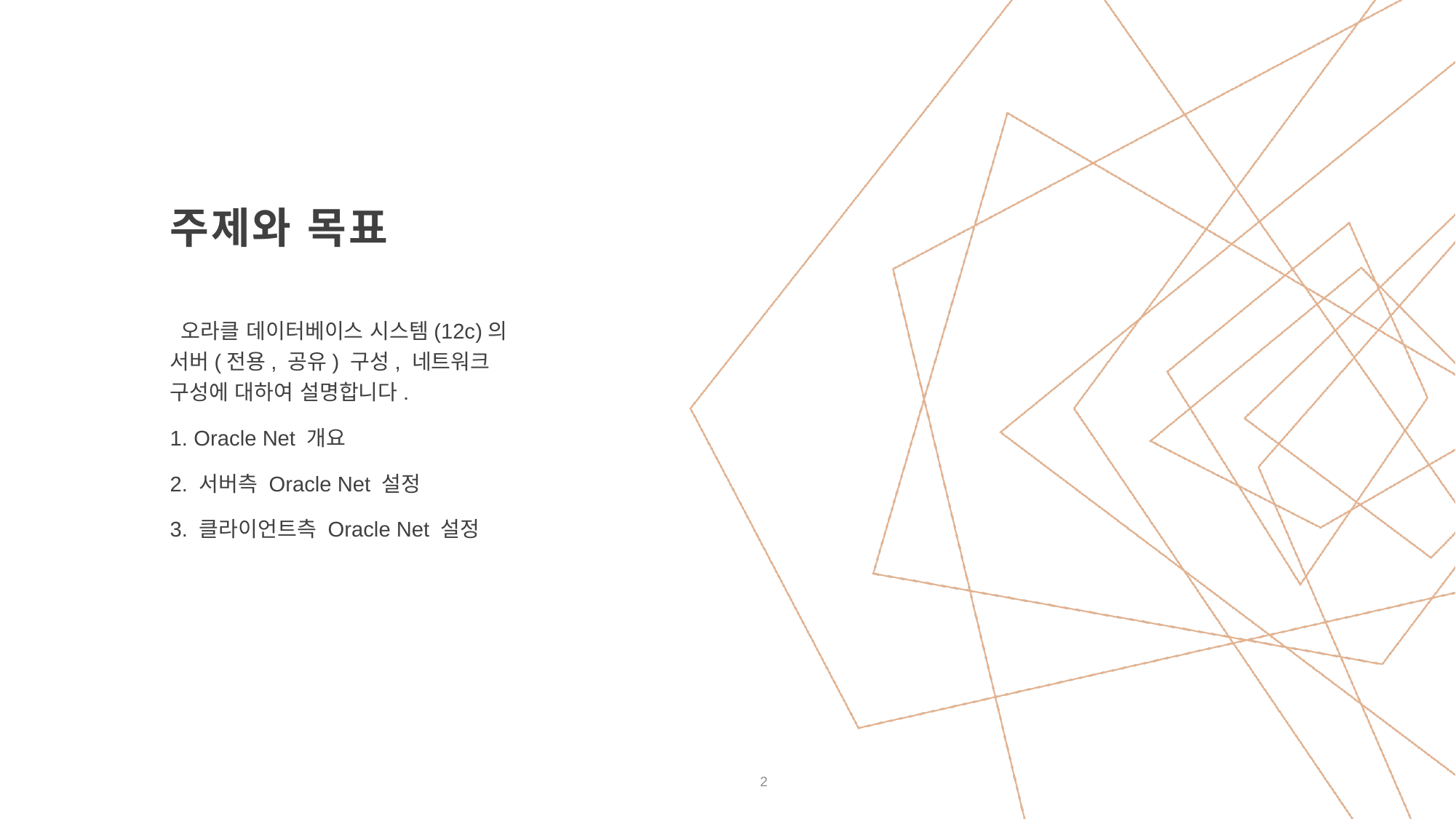

# 주제와 목표
 오라클 데이터베이스 시스템(12c)의 서버(전용, 공유) 구성, 네트워크 구성에 대하여 설명합니다.
1. Oracle Net 개요
2. 서버측 Oracle Net 설정
3. 클라이언트측 Oracle Net 설정
2